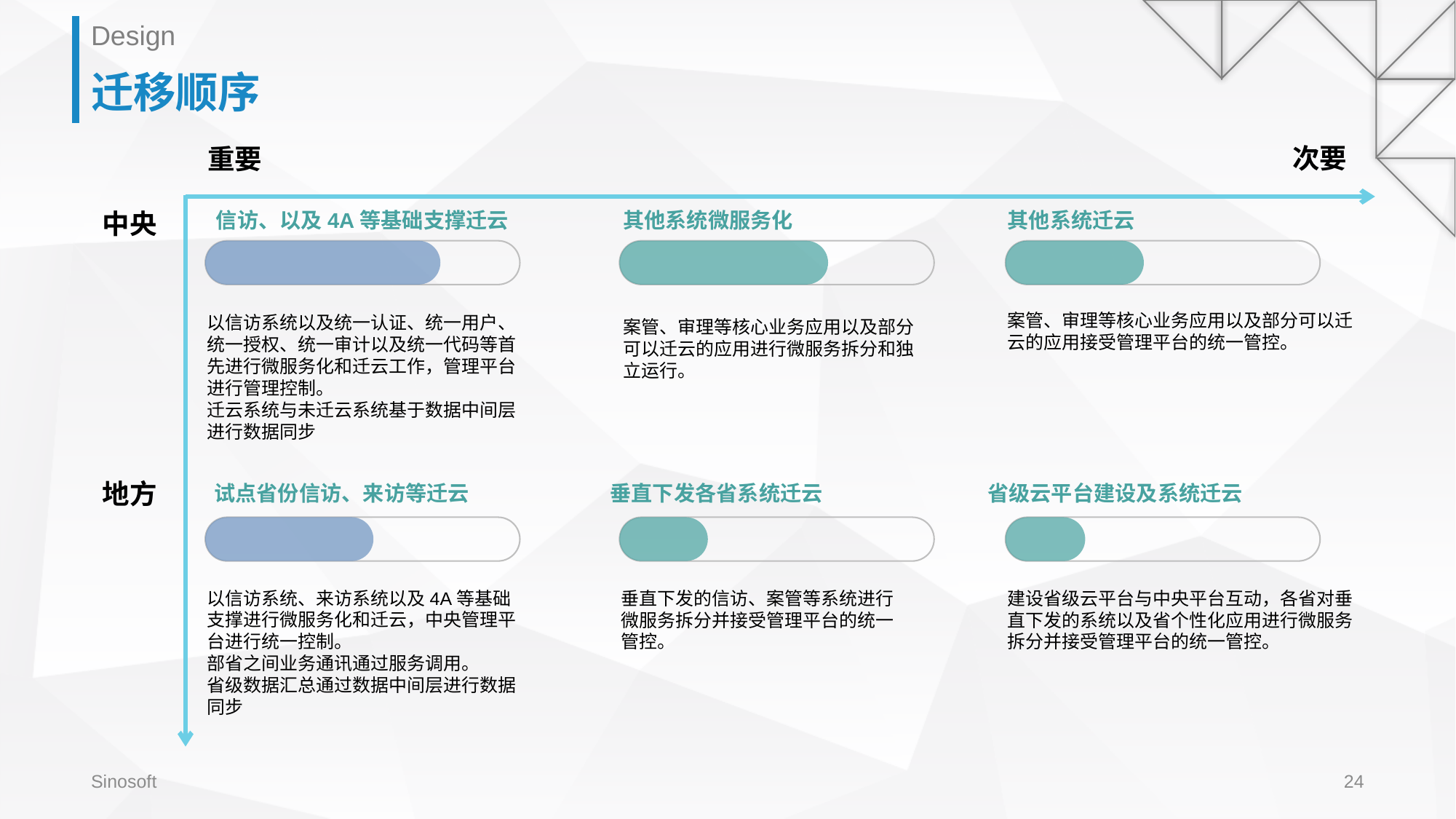

Design
# 迁移顺序
次要
重要
信访、以及4A等基础支撑迁云
其他系统微服务化
其他系统迁云
中央

案管、审理等核心业务应用以及部分可以迁云的应用接受管理平台的统一管控。
以信访系统以及统一认证、统一用户、统一授权、统一审计以及统一代码等首先进行微服务化和迁云工作，管理平台进行管理控制。
迁云系统与未迁云系统基于数据中间层进行数据同步
案管、审理等核心业务应用以及部分可以迁云的应用进行微服务拆分和独立运行。
地方
试点省份信访、来访等迁云
垂直下发各省系统迁云
省级云平台建设及系统迁云

以信访系统、来访系统以及4A等基础支撑进行微服务化和迁云，中央管理平台进行统一控制。
部省之间业务通讯通过服务调用。
省级数据汇总通过数据中间层进行数据同步
垂直下发的信访、案管等系统进行微服务拆分并接受管理平台的统一管控。
建设省级云平台与中央平台互动，各省对垂直下发的系统以及省个性化应用进行微服务拆分并接受管理平台的统一管控。
Sinosoft
24